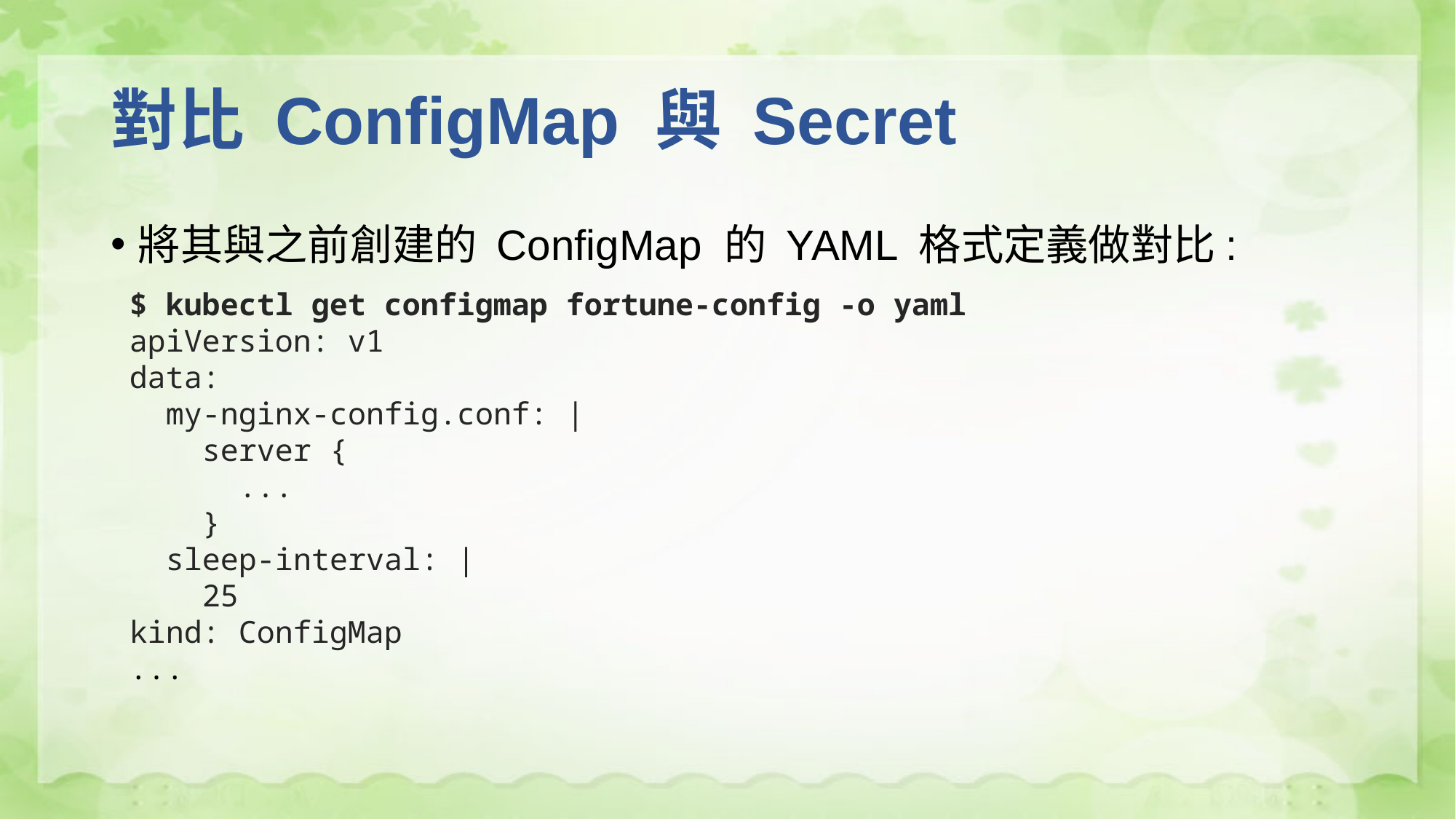

# 對比 ConfigMap 與 Secret
將其與之前創建的 ConfigMap 的 YAML 格式定義做對比:
$ kubectl get configmap fortune-config -o yaml
apiVersion: v1
data:
  my-nginx-config.conf: |
    server {
      ...
    }
  sleep-interval: |
    25
kind: ConfigMap
...